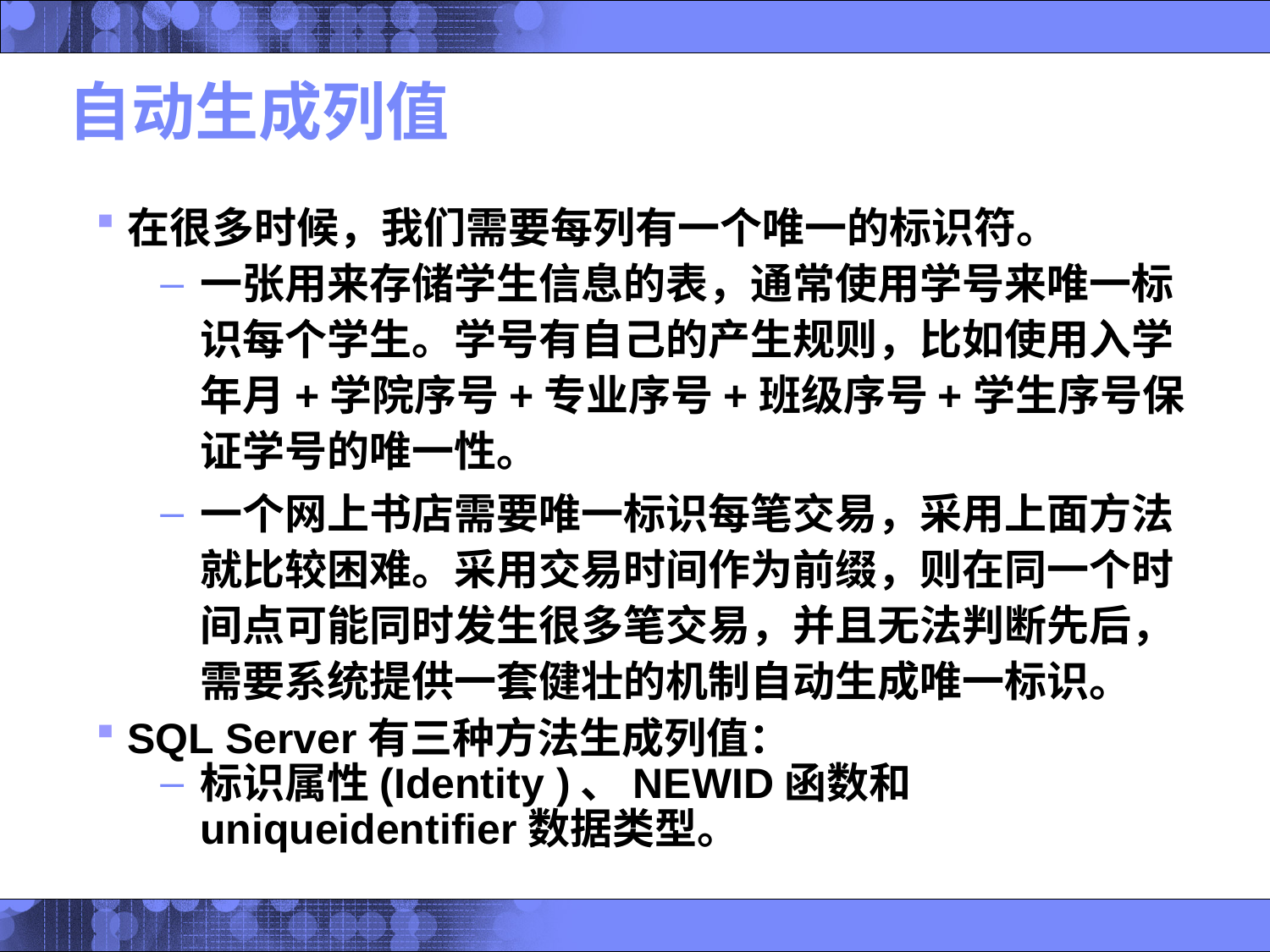

# 自动生成列值
在很多时候，我们需要每列有一个唯一的标识符。
一张用来存储学生信息的表，通常使用学号来唯一标识每个学生。学号有自己的产生规则，比如使用入学年月+学院序号+专业序号+班级序号+学生序号保证学号的唯一性。
一个网上书店需要唯一标识每笔交易，采用上面方法就比较困难。采用交易时间作为前缀，则在同一个时间点可能同时发生很多笔交易，并且无法判断先后，需要系统提供一套健壮的机制自动生成唯一标识。
SQL Server有三种方法生成列值：
标识属性(Identity )、NEWID函数和uniqueidentifier数据类型。